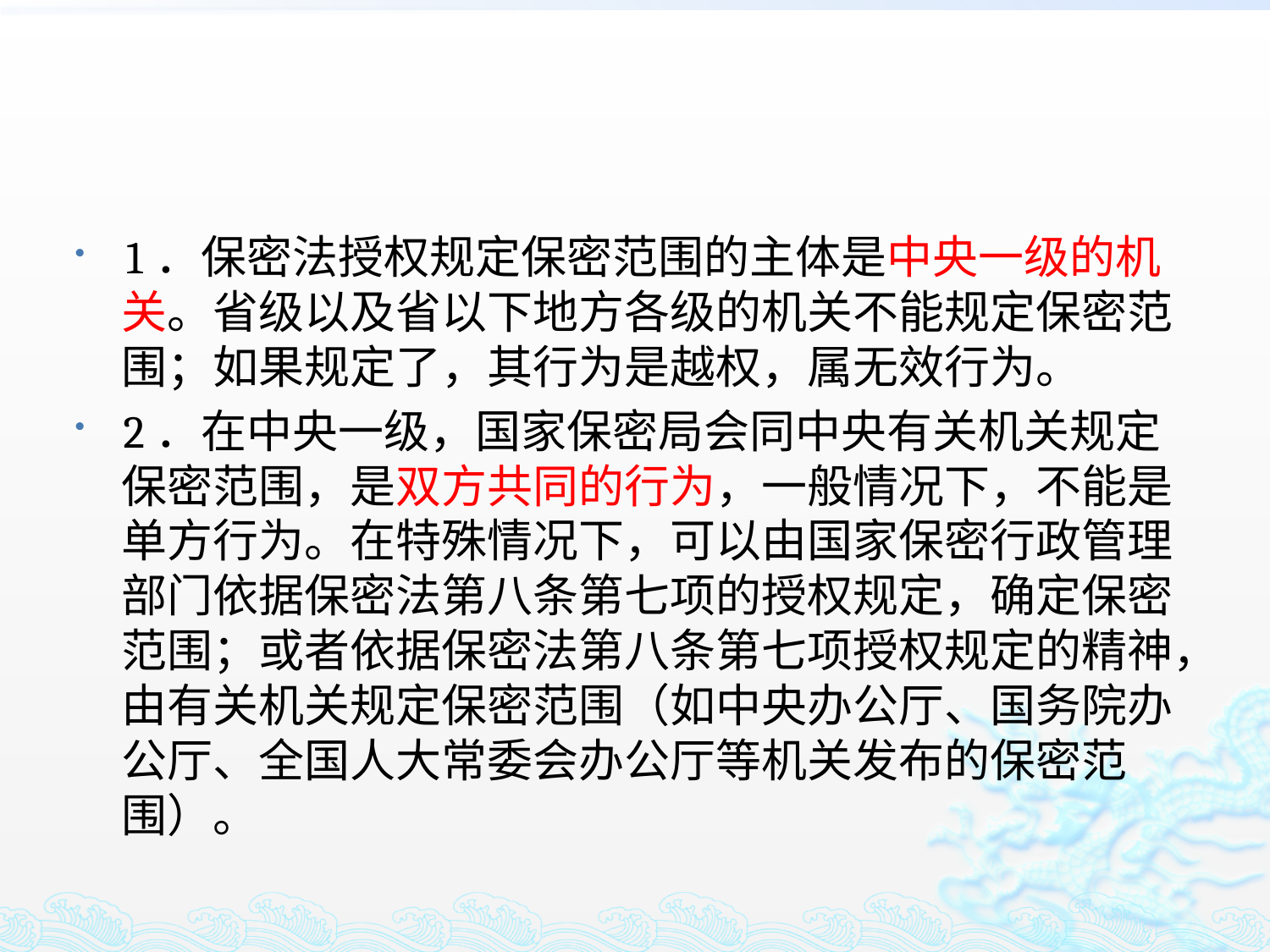

#
1．保密法授权规定保密范围的主体是中央一级的机关。省级以及省以下地方各级的机关不能规定保密范围；如果规定了，其行为是越权，属无效行为。
2．在中央一级，国家保密局会同中央有关机关规定保密范围，是双方共同的行为，一般情况下，不能是单方行为。在特殊情况下，可以由国家保密行政管理部门依据保密法第八条第七项的授权规定，确定保密范围；或者依据保密法第八条第七项授权规定的精神，由有关机关规定保密范围（如中央办公厅、国务院办公厅、全国人大常委会办公厅等机关发布的保密范围）。